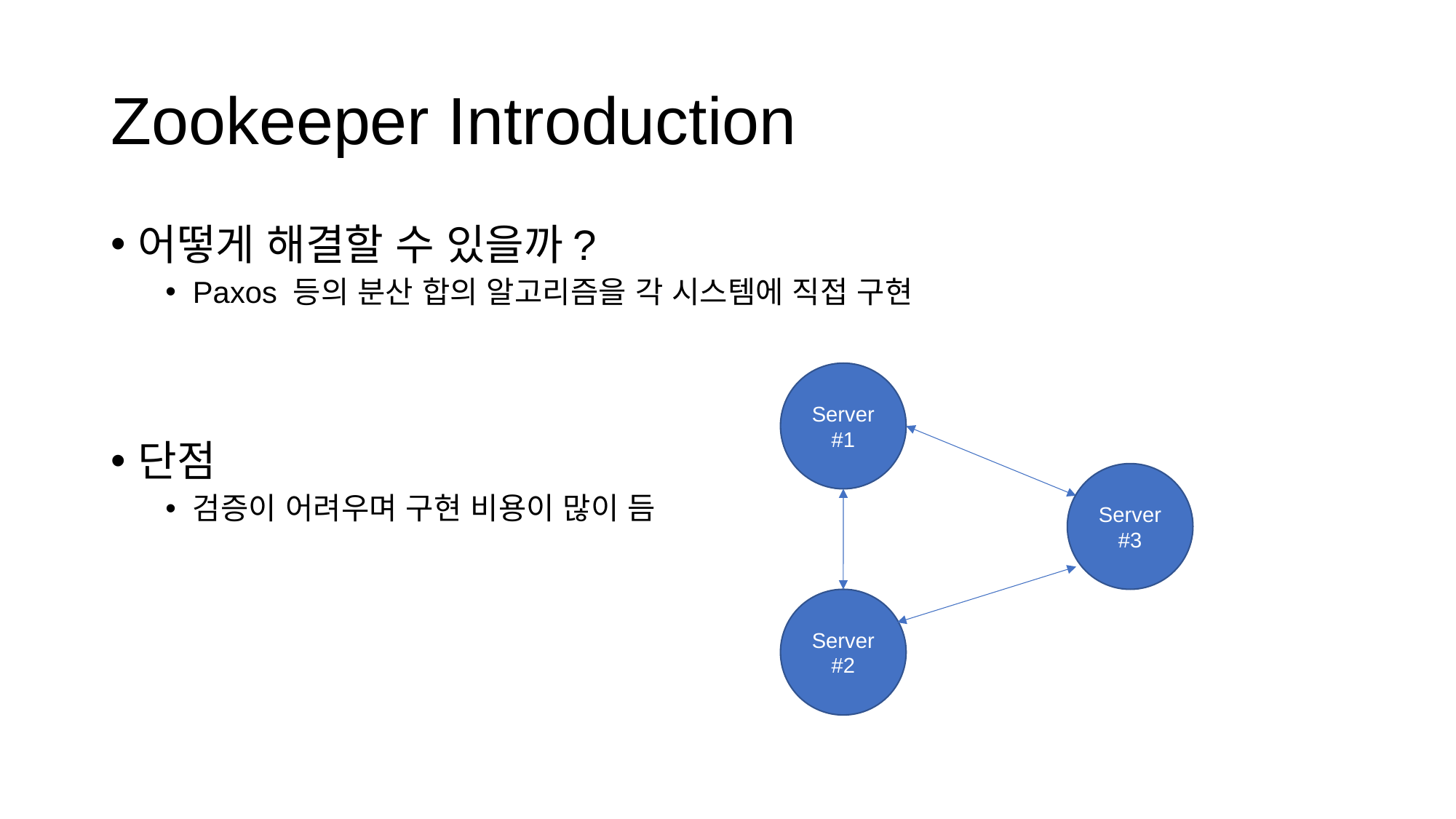

# Zookeeper Introduction
어떻게 해결할 수 있을까?
Paxos 등의 분산 합의 알고리즘을 각 시스템에 직접 구현

단점
검증이 어려우며 구현 비용이 많이 듬
Server#1
Server #3
Server #2